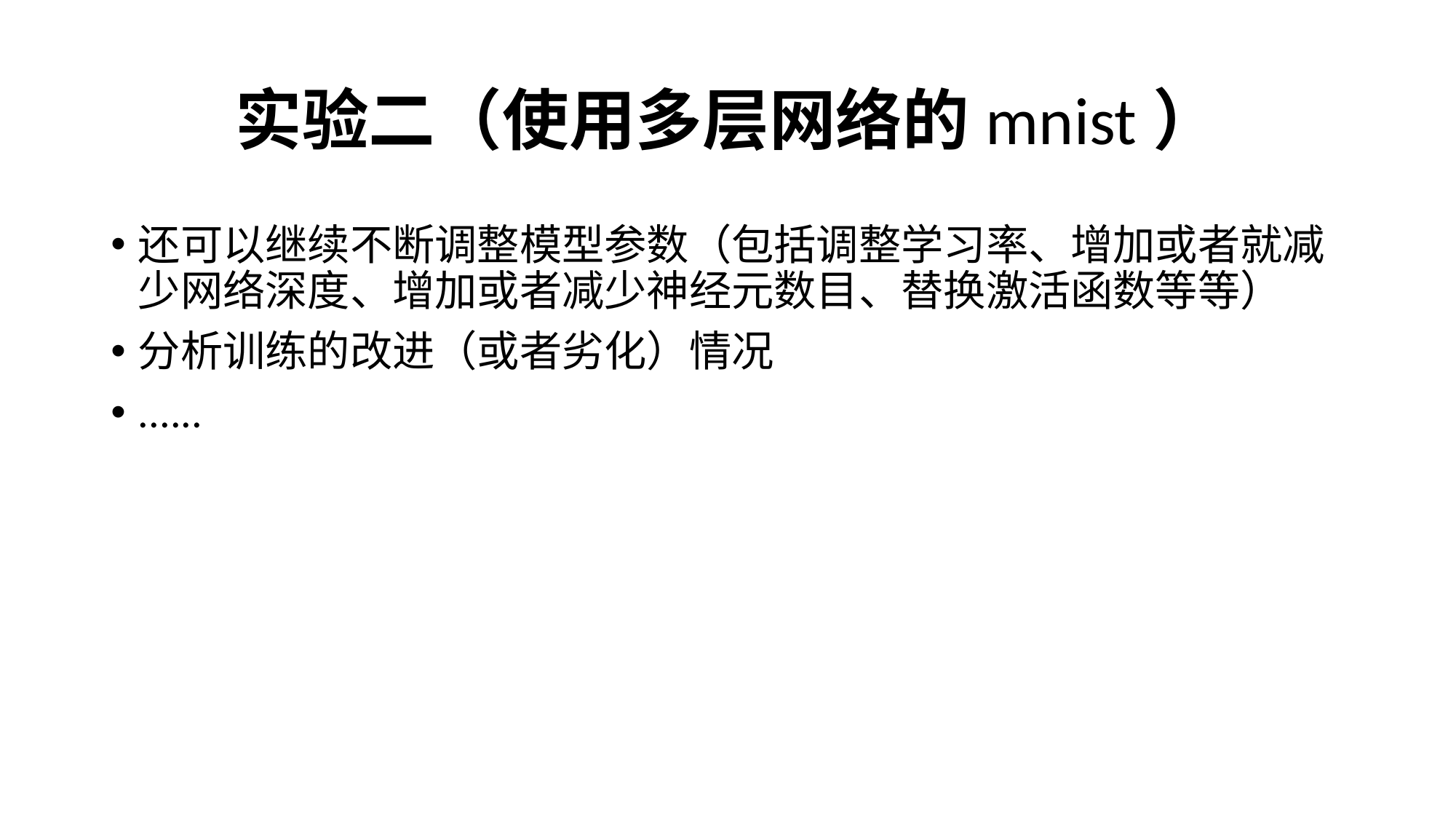

# 实验二（使用多层网络的mnist）
还可以继续不断调整模型参数（包括调整学习率、增加或者就减少网络深度、增加或者减少神经元数目、替换激活函数等等）
分析训练的改进（或者劣化）情况
......